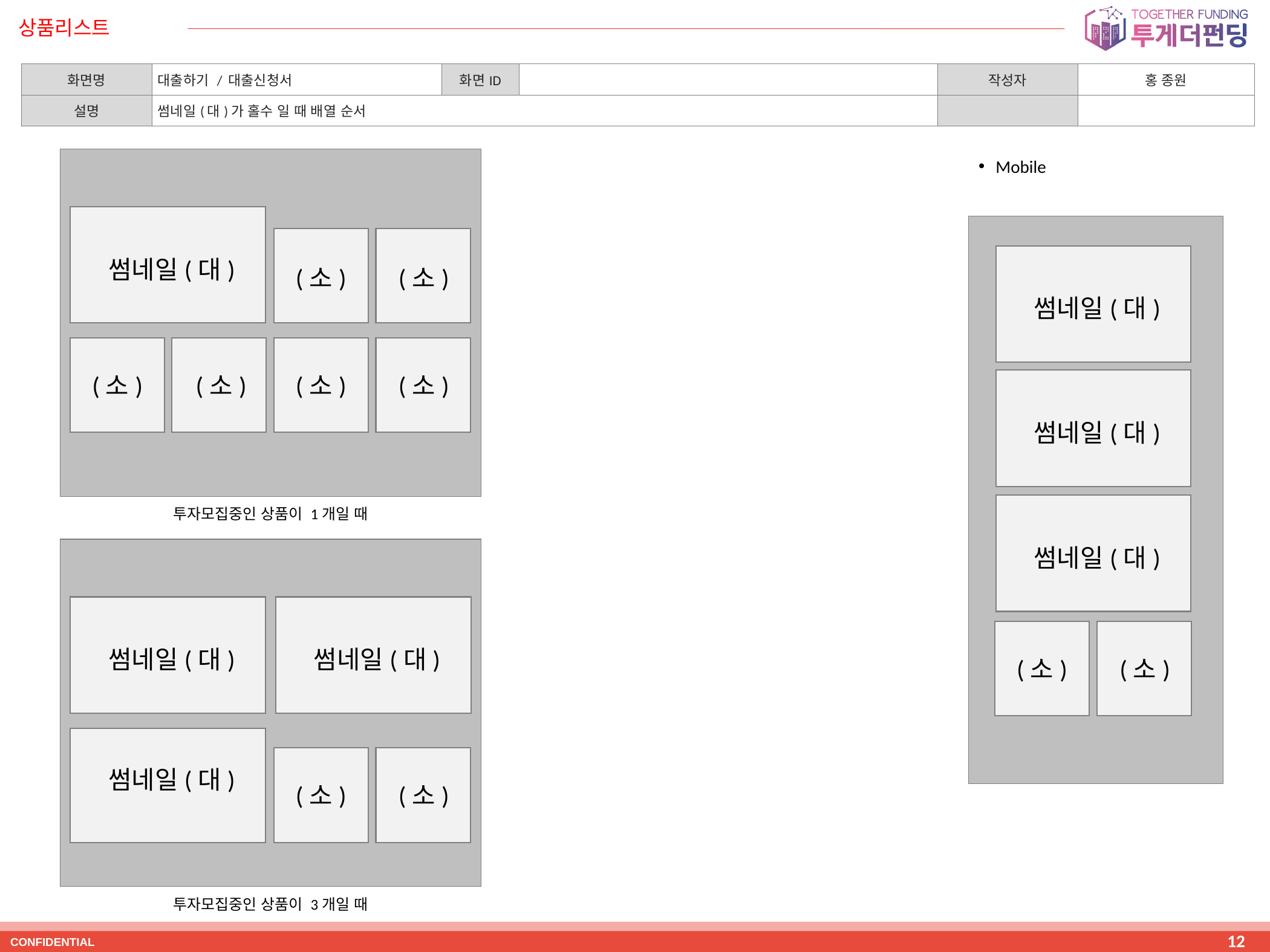

# 상품리스트
| 화면명 | 대출하기 / 대출신청서 | 화면ID |  | 작성자 | 홍 종원 |
| --- | --- | --- | --- | --- | --- |
| 설명 | 썸네일(대)가 홀수 일 때 배열 순서 |  |  |  |  |

Mobile

썸네일(대)
(소)
(소)
썸네일(대)

(소)
(소)
(소)
(소)

썸네일(대)

투자모집중인 상품이 1개일 때
썸네일(대)

썸네일(대)
썸네일(대)
(소)
(소)

썸네일(대)
(소)
(소)
투자모집중인 상품이 3개일 때
12